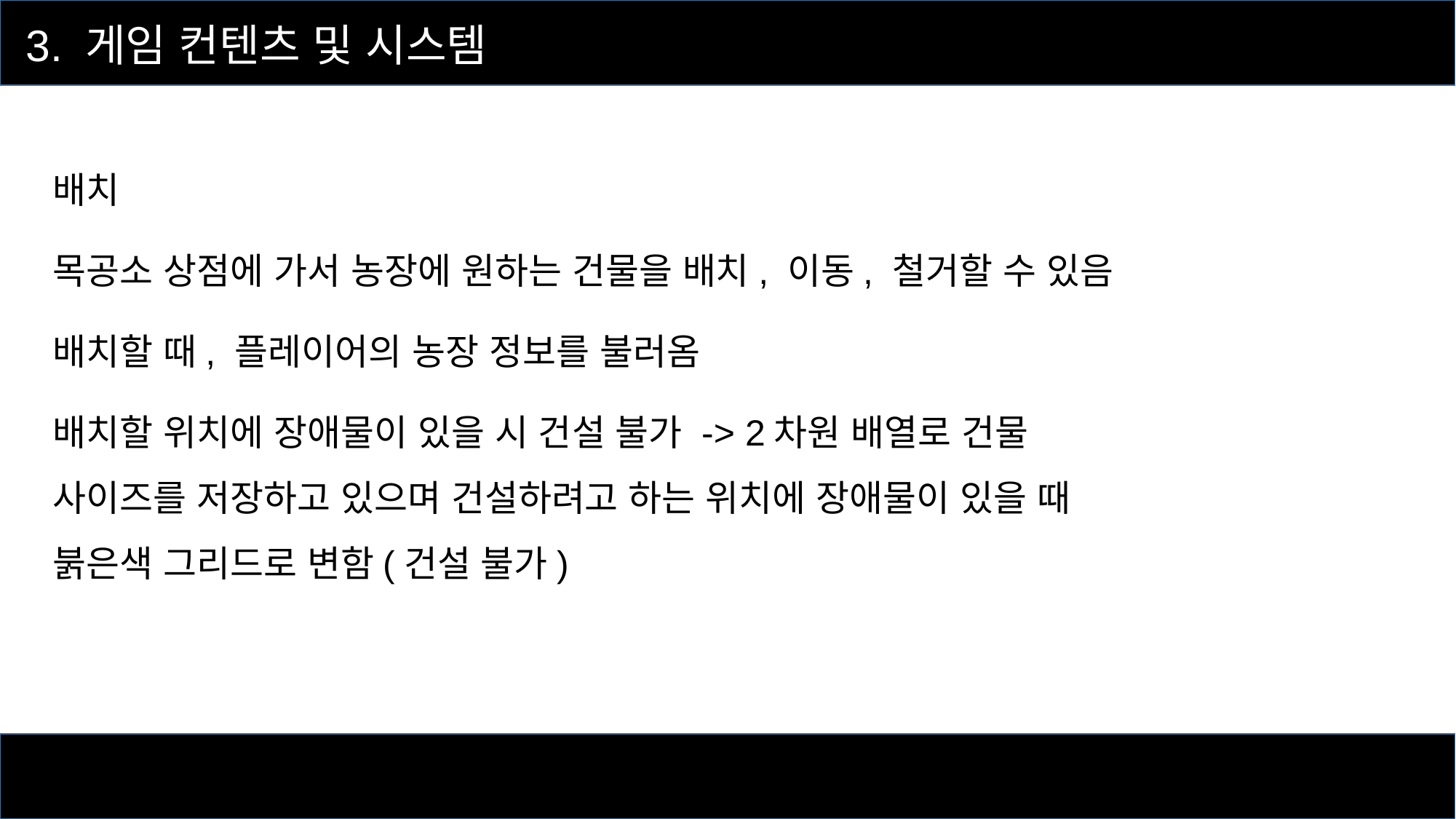

3. 게임 컨텐츠 및 시스템
배치
목공소 상점에 가서 농장에 원하는 건물을 배치, 이동, 철거할 수 있음
배치할 때, 플레이어의 농장 정보를 불러옴
배치할 위치에 장애물이 있을 시 건설 불가 -> 2차원 배열로 건물 사이즈를 저장하고 있으며 건설하려고 하는 위치에 장애물이 있을 때 붉은색 그리드로 변함(건설 불가)